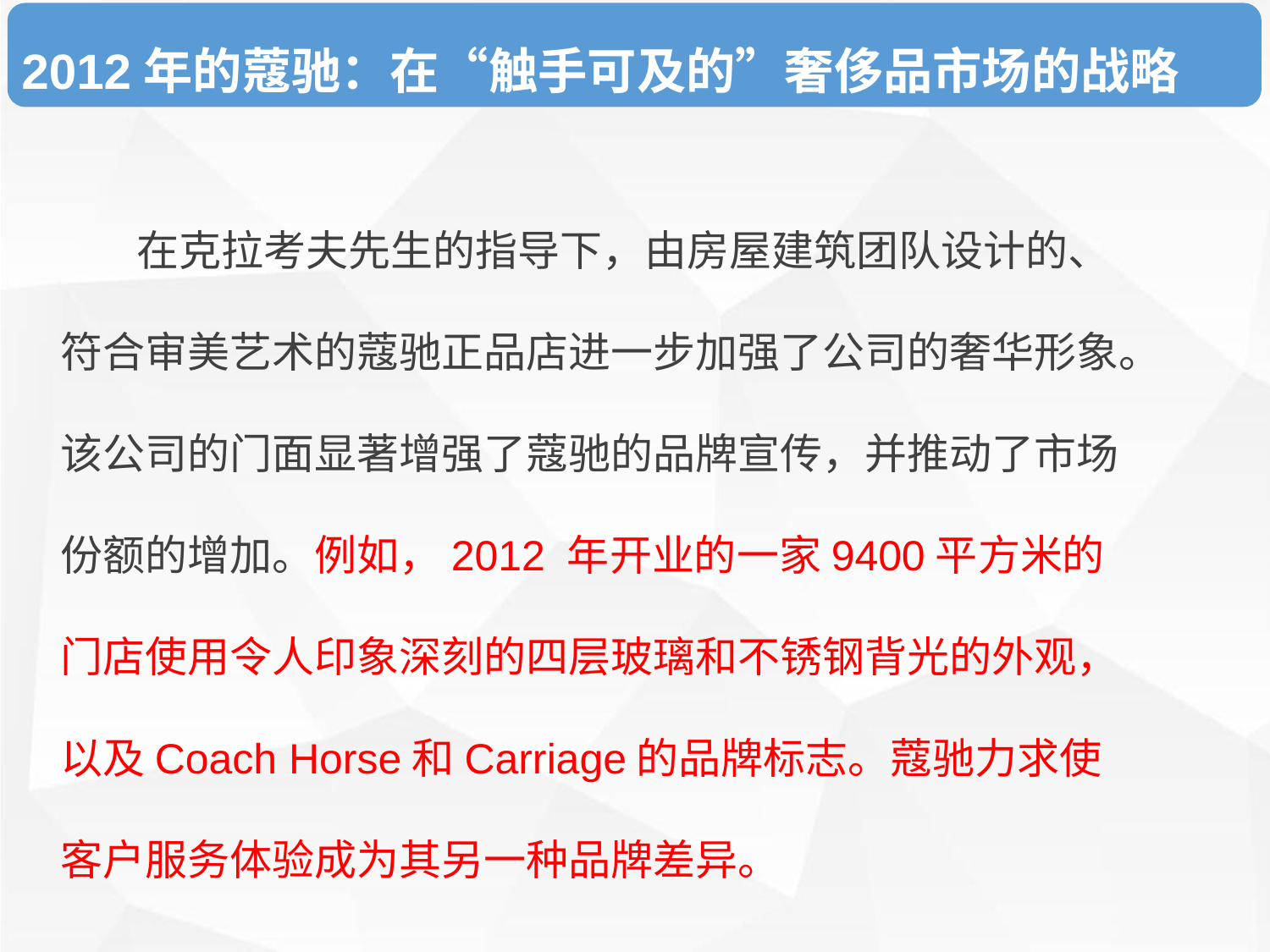

2012年的蔻驰：在“触手可及的”奢侈品市场的战略
       在克拉考夫先生的指导下，由房屋建筑团队设计的、符合审美艺术的蔻驰正品店进一步加强了公司的奢华形象。该公司的门面显著增强了蔻驰的品牌宣传，并推动了市场份额的增加。例如，2012 年开业的一家9400平方米的门店使用令人印象深刻的四层玻璃和不锈钢背光的外观，以及Coach Horse和Carriage的品牌标志。蔻驰力求使客户服务体验成为其另一种品牌差异。